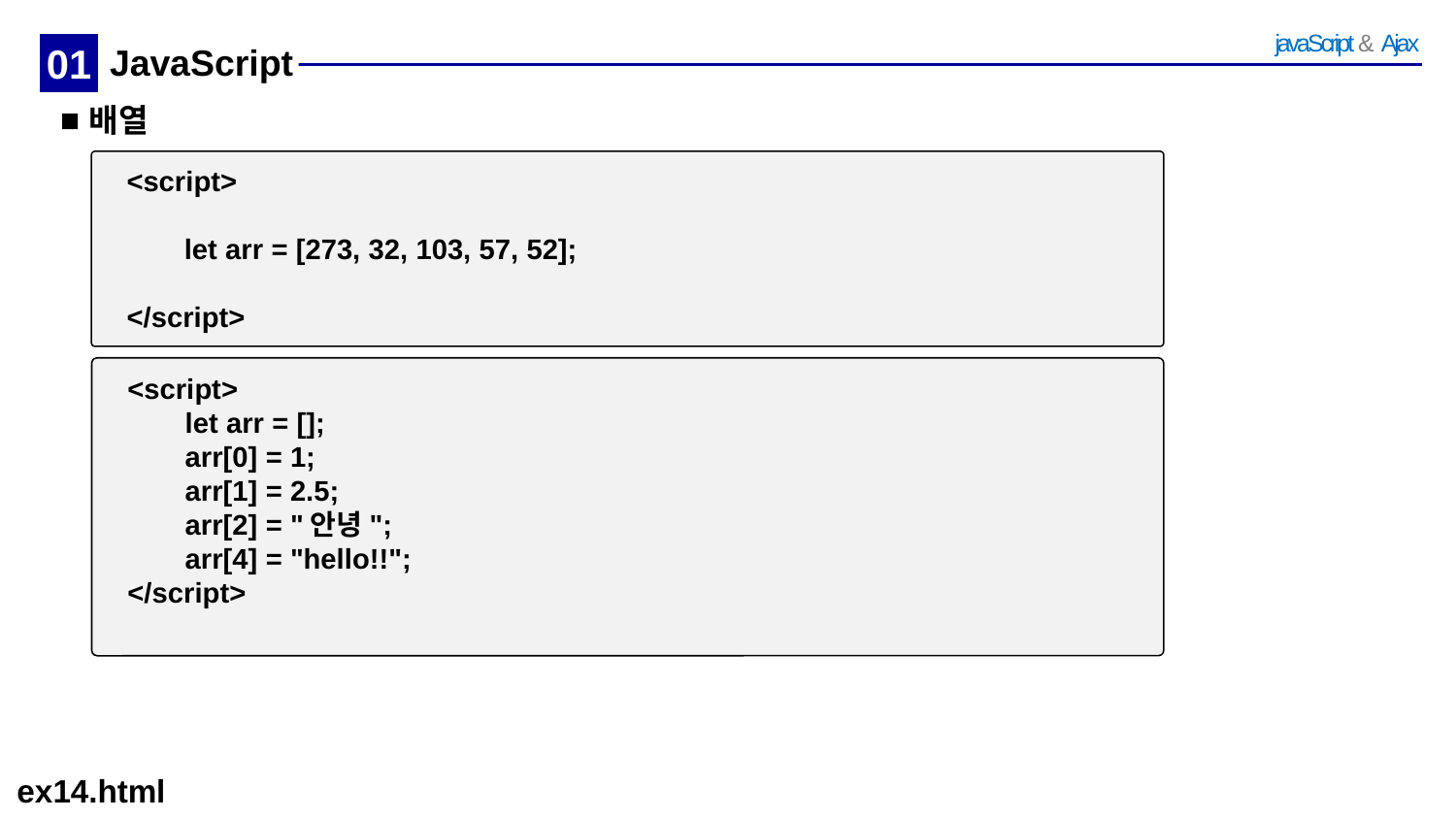

01
# JavaScript
배열

<script>

	let arr = [273, 32, 103, 57, 52];

</script>
<script>
	let arr = [];
	arr[0] = 1;
	arr[1] = 2.5;
	arr[2] = "안녕";
	arr[4] = "hello!!";
</script>
ex14.html